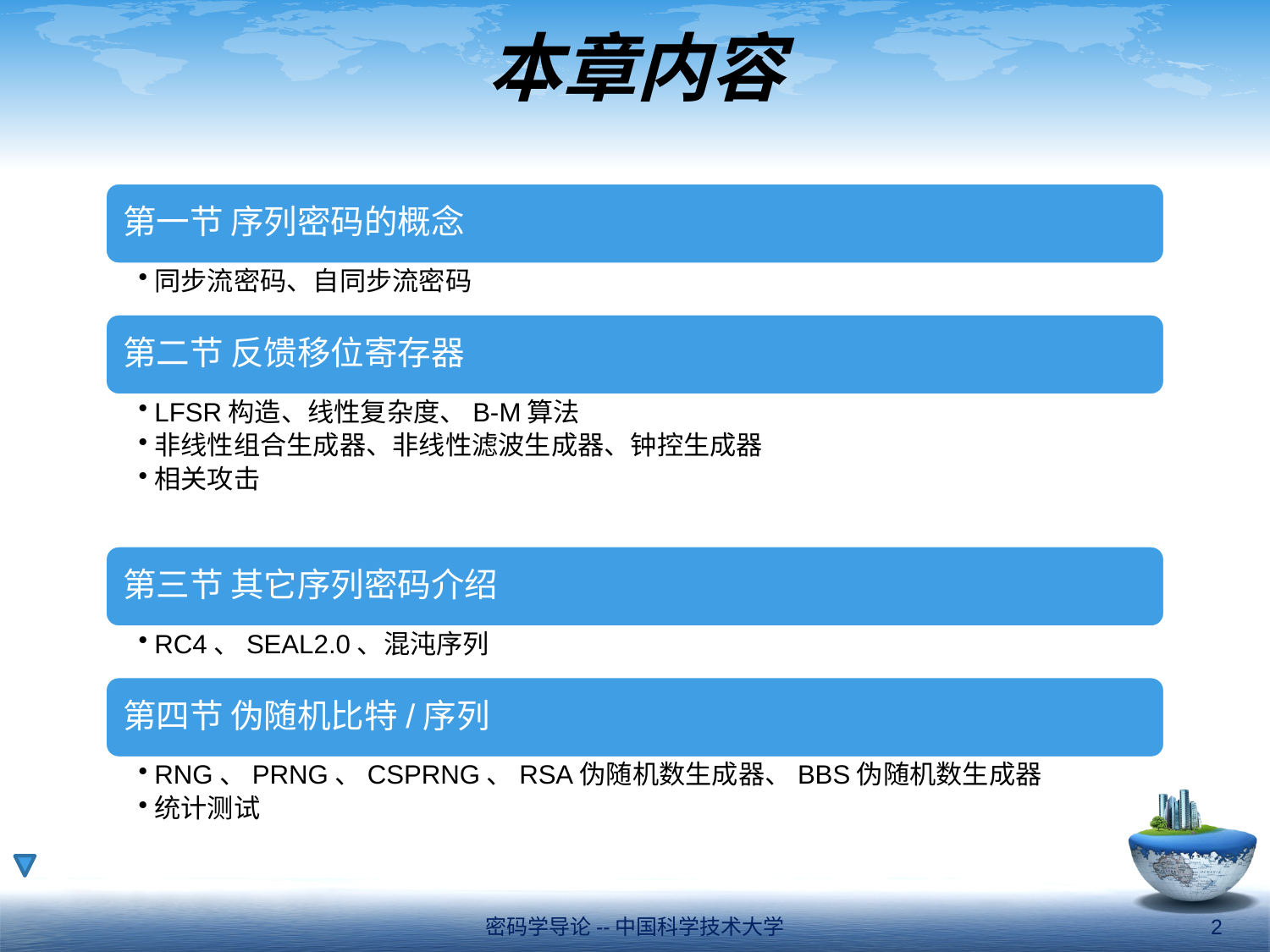

# 本章内容
第一节 序列密码的概念
同步流密码、自同步流密码
第二节 反馈移位寄存器
LFSR构造、线性复杂度、B-M算法
非线性组合生成器、非线性滤波生成器、钟控生成器
相关攻击
第三节 其它序列密码介绍
RC4、SEAL2.0、混沌序列
第四节 伪随机比特/序列
RNG、PRNG、CSPRNG、RSA伪随机数生成器、BBS伪随机数生成器
统计测试

密码学导论--中国科学技术大学
2